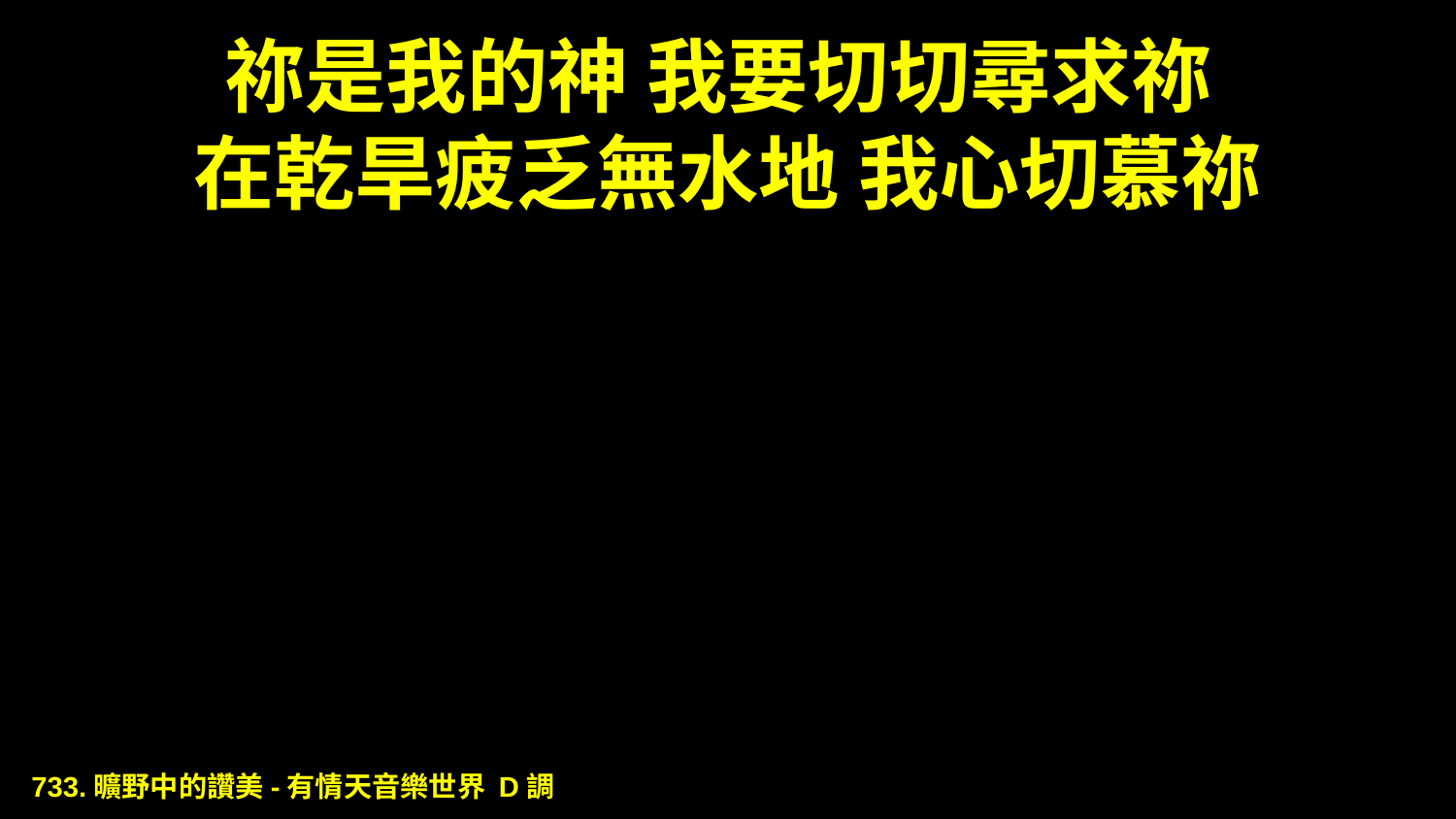

# 祢是我的神 我要切切尋求祢 在乾旱疲乏無水地 我心切慕祢
733.曠野中的讚美-有情天音樂世界 D調